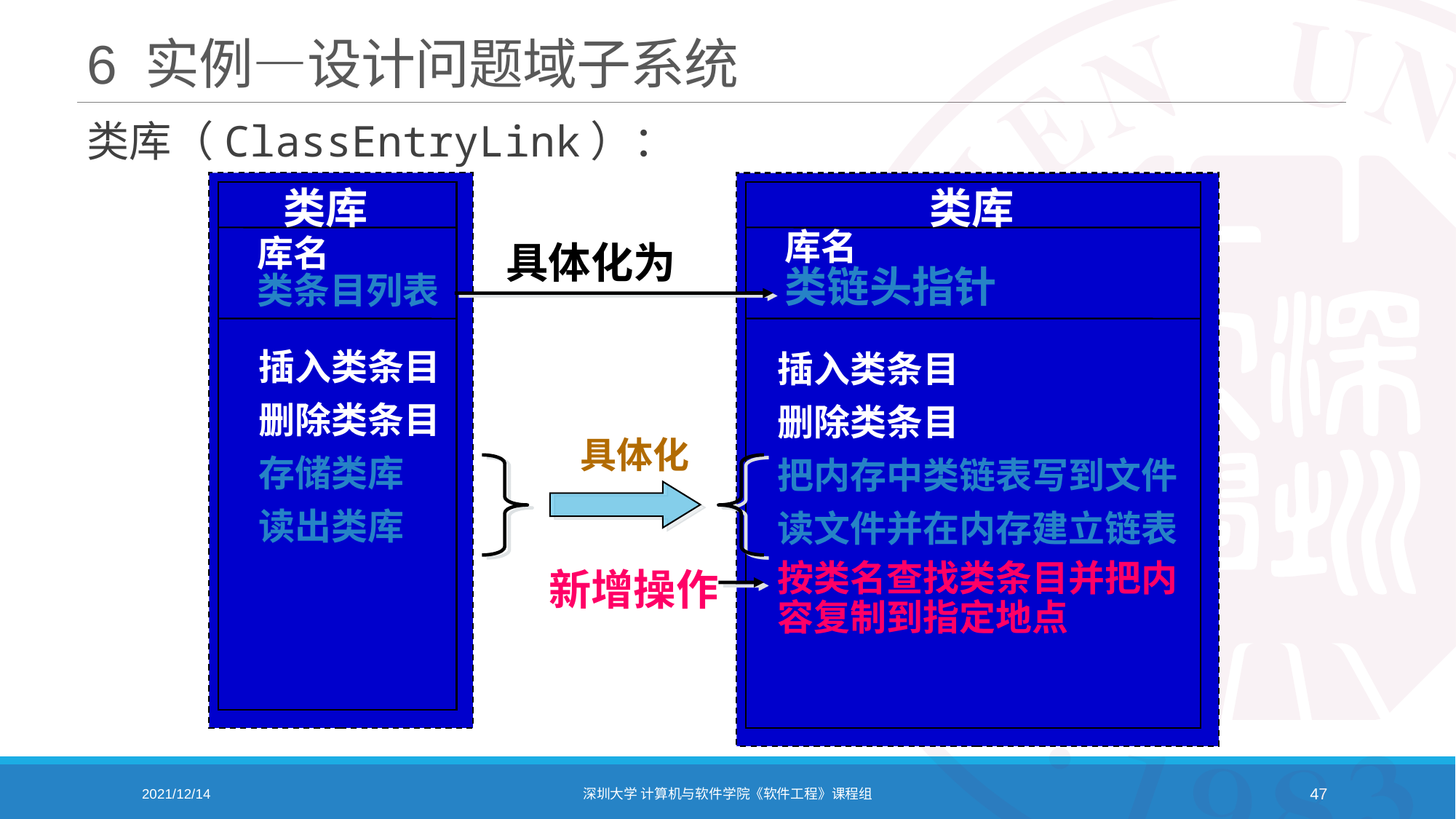

# 6 实例—设计问题域子系统
类库（ClassEntryLink）：

类库
类库
库名
类链头指针

库名
类条目列表
具体化为

插入类条目
删除类条目
存储类库
读出类库
插入类条目
删除类条目
把内存中类链表写到文件
读文件并在内存建立链表
按类名查找类条目并把内
容复制到指定地点
具体化

新增操作

2021/12/14
深圳大学 计算机与软件学院《软件工程》课程组
47